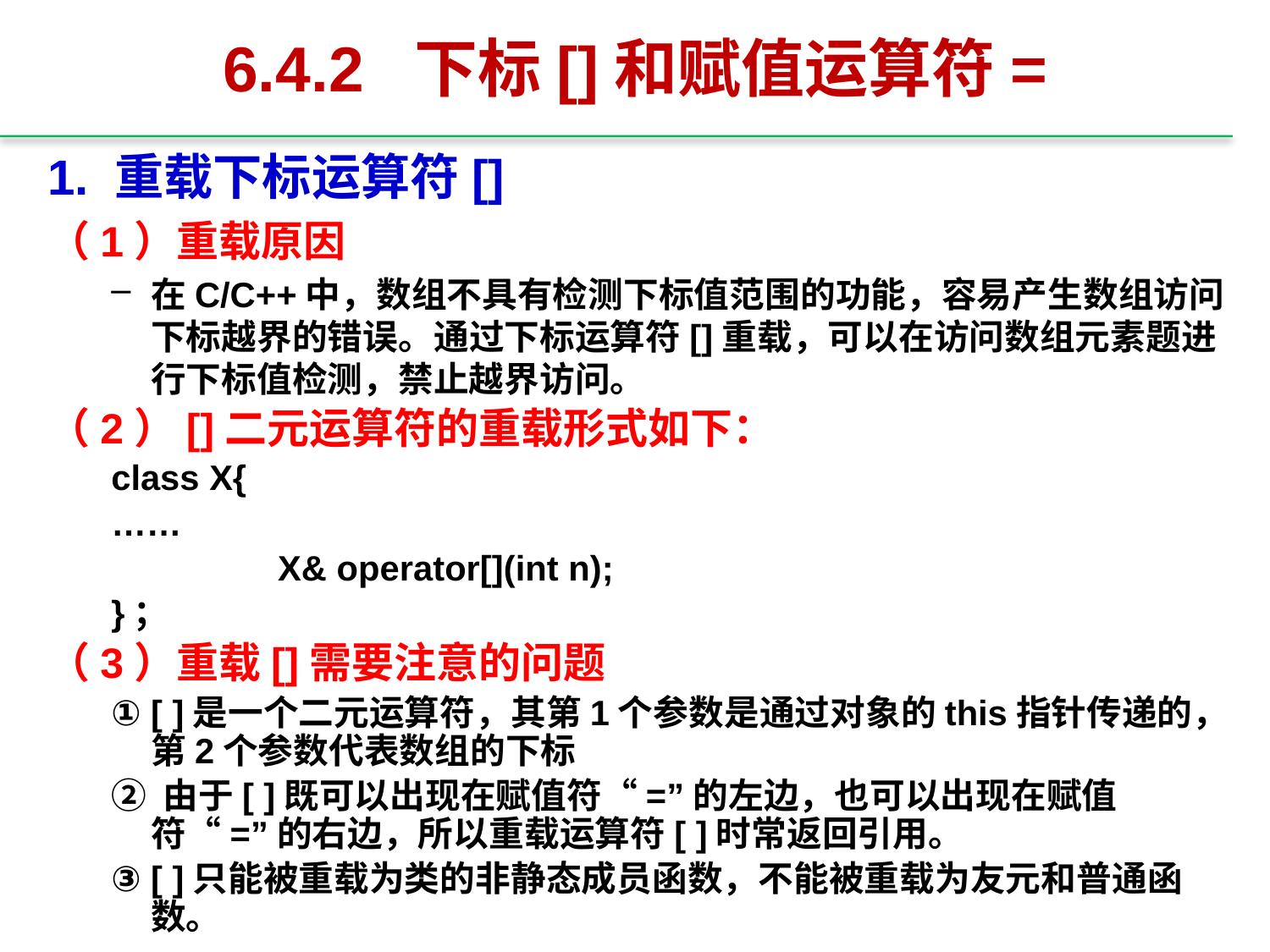

# 6.4.2  下标[]和赋值运算符=
1. 重载下标运算符[]
（1）重载原因
在C/C++中，数组不具有检测下标值范围的功能，容易产生数组访问下标越界的错误。通过下标运算符[]重载，可以在访问数组元素题进行下标值检测，禁止越界访问。
（2）[]二元运算符的重载形式如下：
class X{
……
		X& operator[](int n);
}；
（3）重载[]需要注意的问题
① [ ]是一个二元运算符，其第1个参数是通过对象的this指针传递的，第2个参数代表数组的下标
② 由于[ ]既可以出现在赋值符“=”的左边，也可以出现在赋值符“=”的右边，所以重载运算符[ ]时常返回引用。
③ [ ]只能被重载为类的非静态成员函数，不能被重载为友元和普通函数。